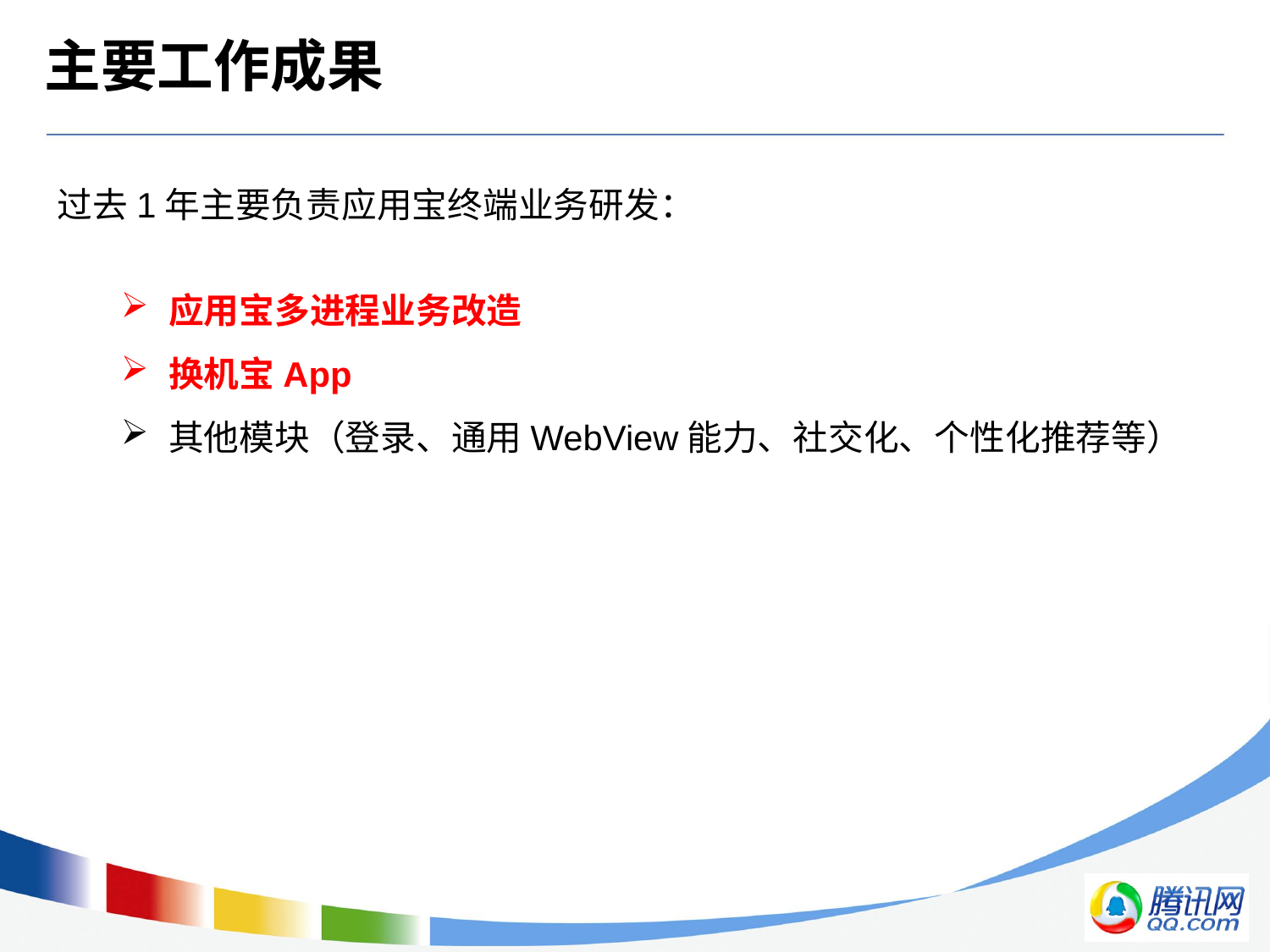

主要工作成果
过去1年主要负责应用宝终端业务研发：

应用宝多进程业务改造
换机宝App
其他模块（登录、通用WebView能力、社交化、个性化推荐等）